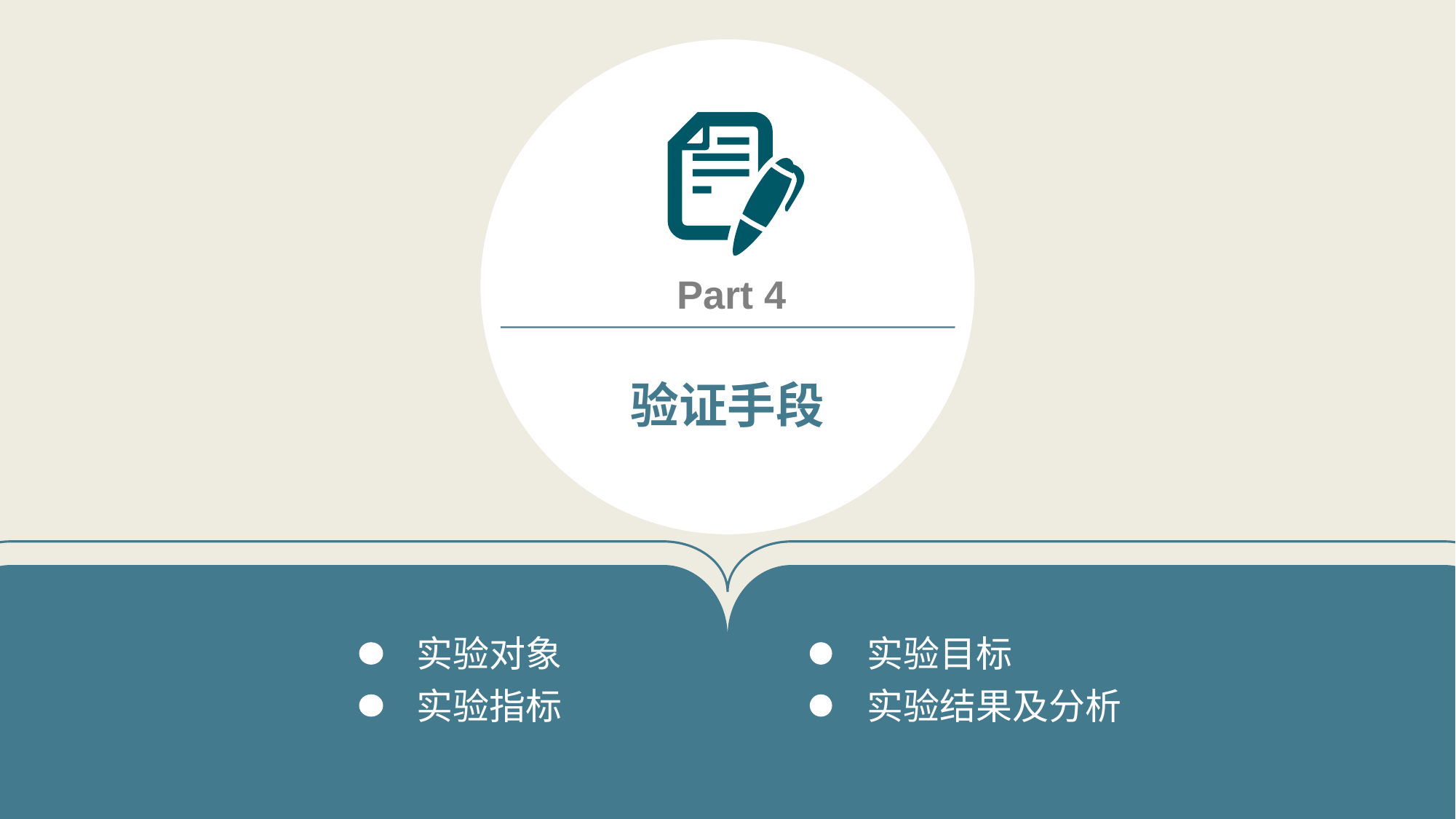

Part 4

验证手段

实验对象
实验目标

实验指标
实验结果及分析